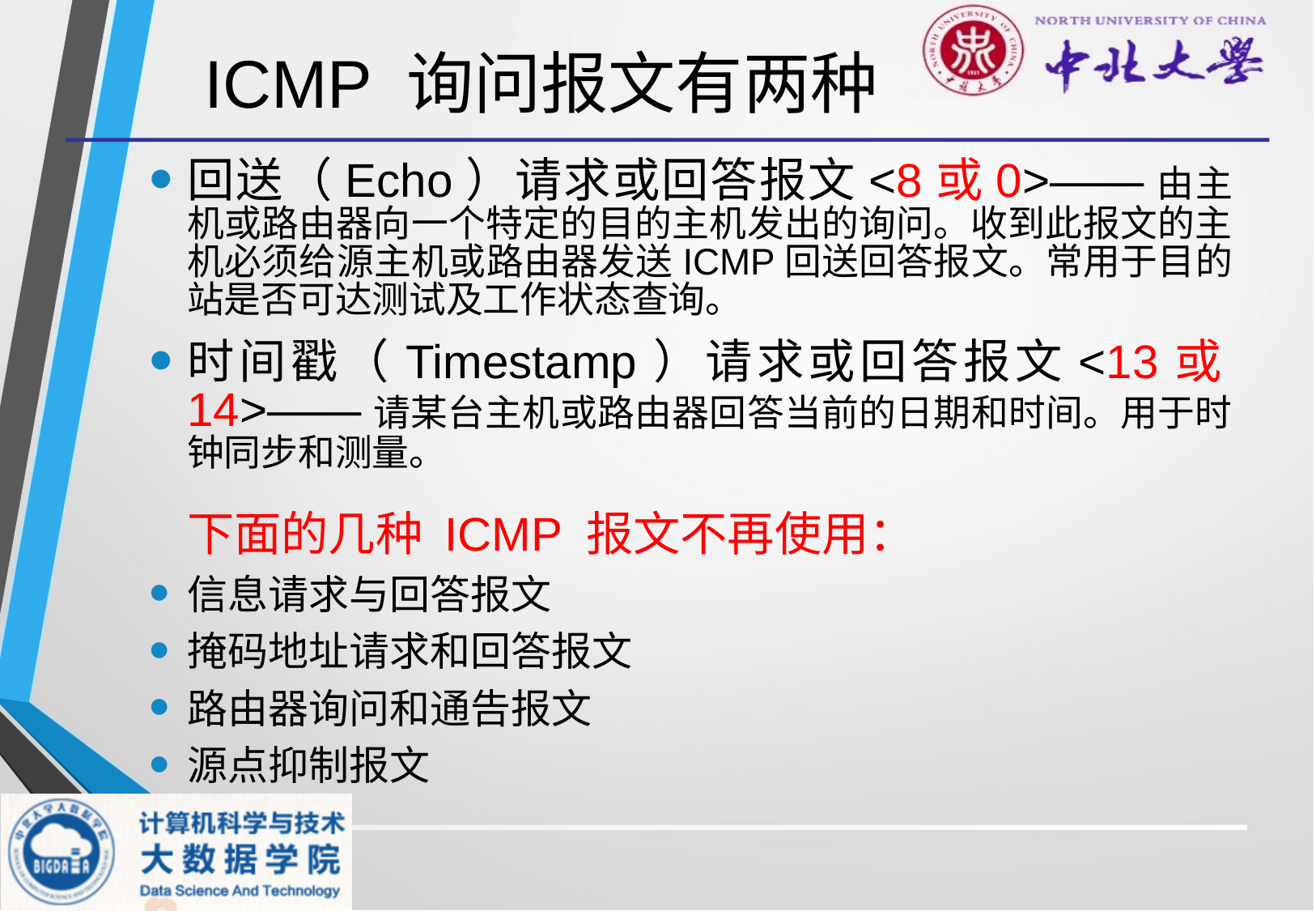

# ICMP 询问报文有两种
回送（Echo）请求或回答报文<8或0>——由主机或路由器向一个特定的目的主机发出的询问。收到此报文的主机必须给源主机或路由器发送ICMP回送回答报文。常用于目的站是否可达测试及工作状态查询。
时间戳（Timestamp）请求或回答报文<13或14>——请某台主机或路由器回答当前的日期和时间。用于时钟同步和测量。
	下面的几种 ICMP 报文不再使用：
信息请求与回答报文
掩码地址请求和回答报文
路由器询问和通告报文
源点抑制报文
10